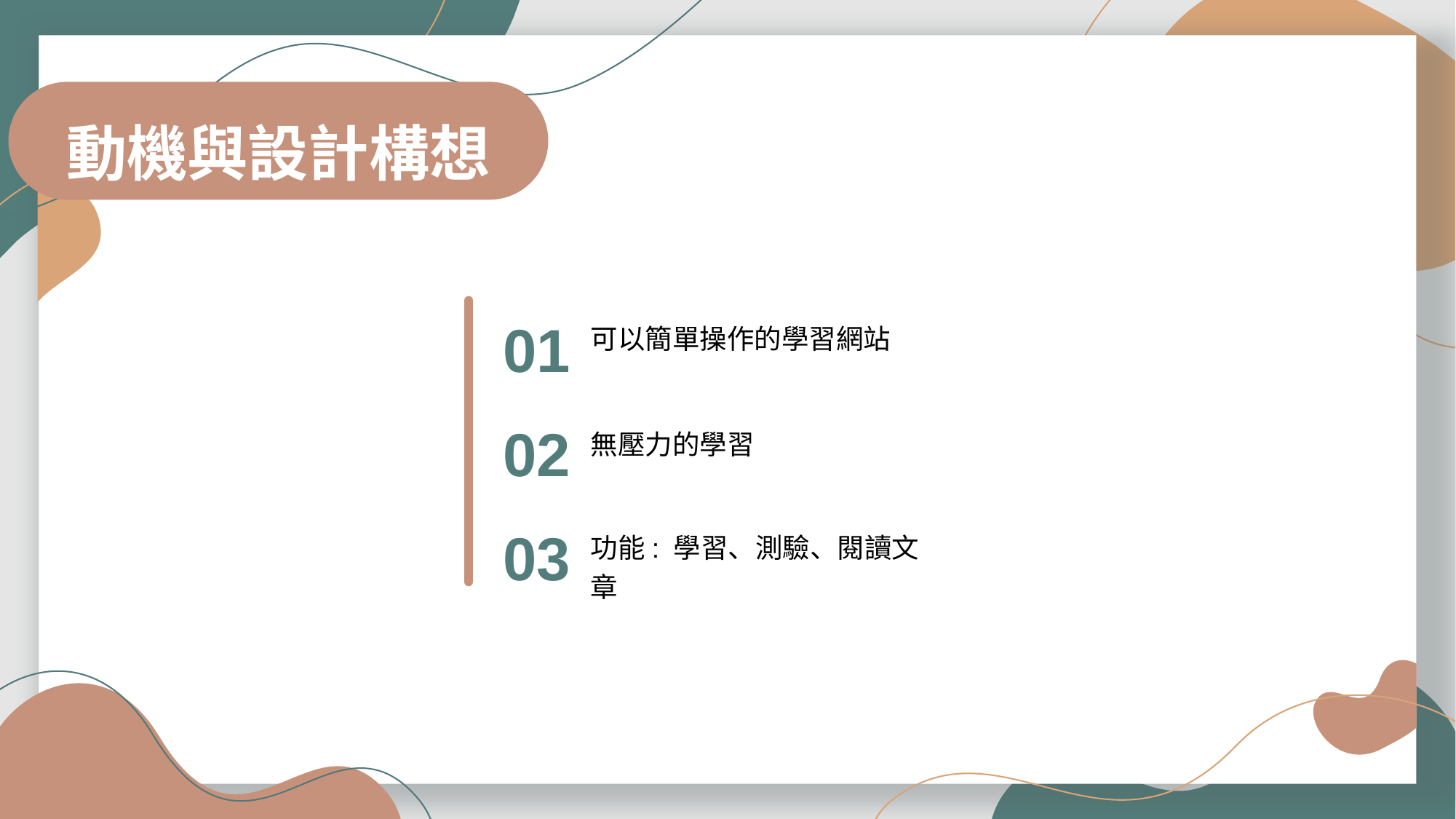

動機與設計構想
01
可以簡單操作的學習網站
02
無壓力的學習
03
功能: 學習、測驗、閱讀文章
PPT模板 http://www.ypppt.com/moban/